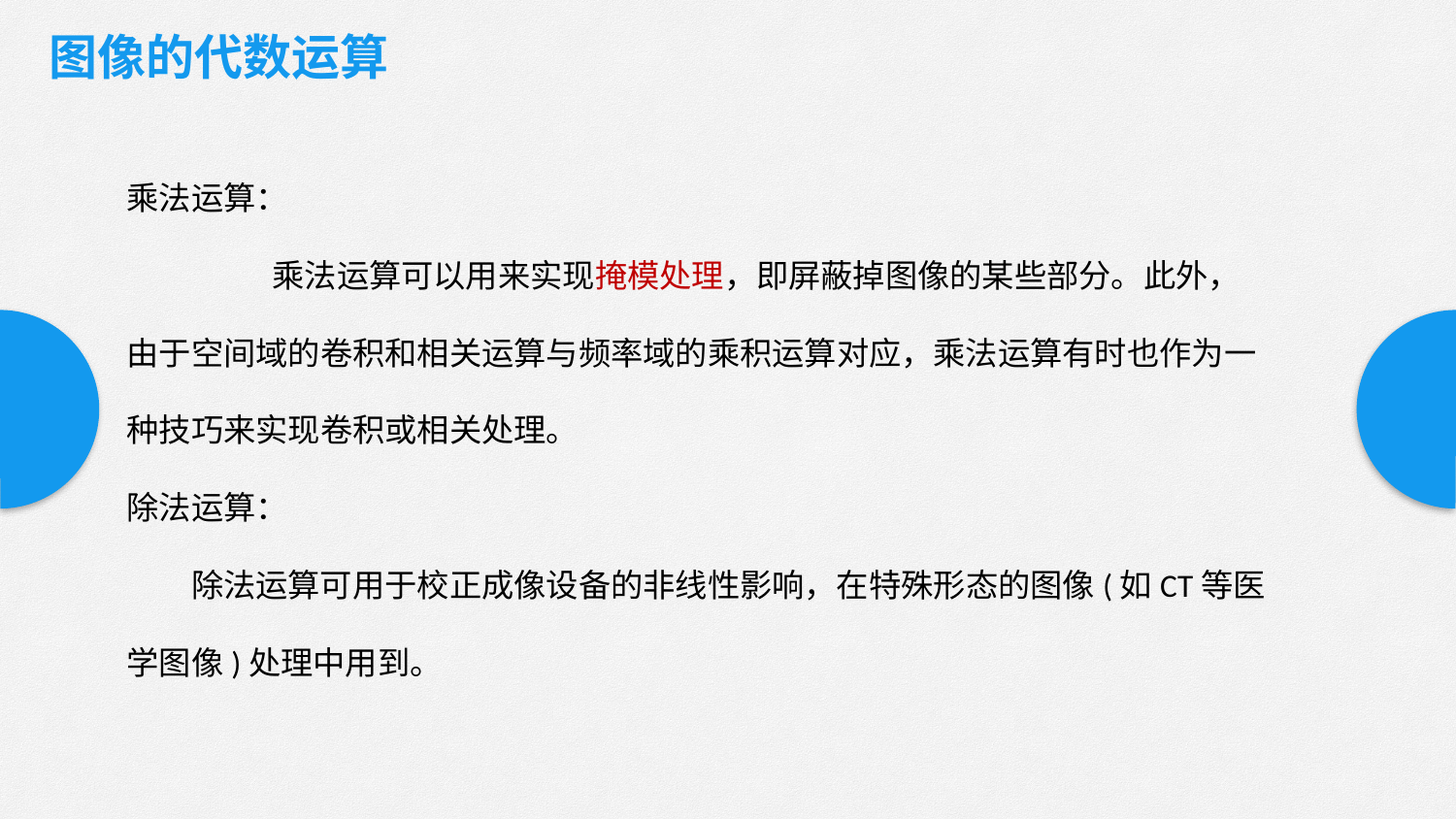

图像的代数运算
乘法运算：
	乘法运算可以用来实现掩模处理，即屏蔽掉图像的某些部分。此外，由于空间域的卷积和相关运算与频率域的乘积运算对应，乘法运算有时也作为一种技巧来实现卷积或相关处理。
除法运算：
　　除法运算可用于校正成像设备的非线性影响，在特殊形态的图像(如CT等医学图像)处理中用到。